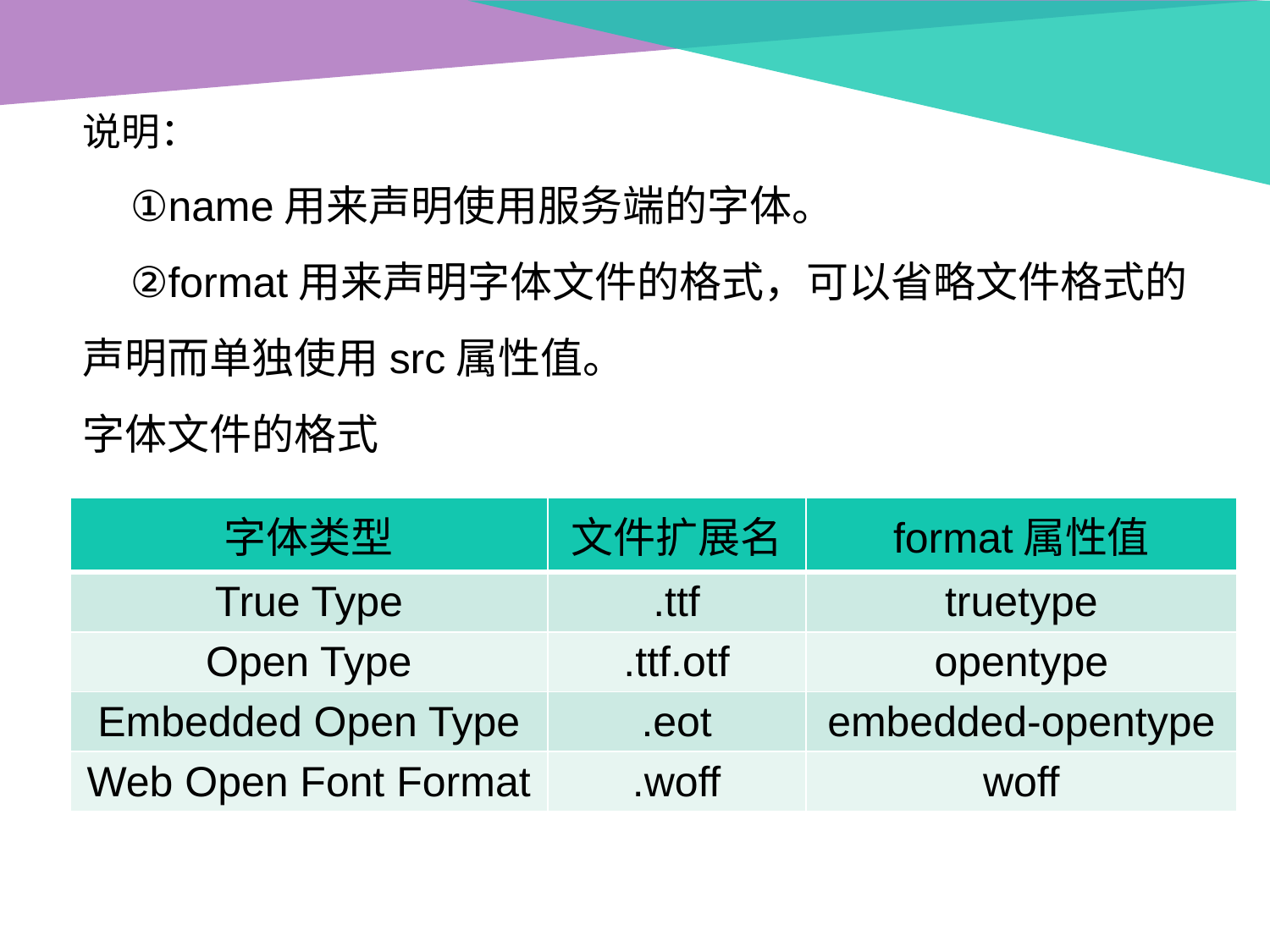

说明：
    ①name用来声明使用服务端的字体。
    ②format用来声明字体文件的格式，可以省略文件格式的声明而单独使用src属性值。
字体文件的格式
| 字体类型 | 文件扩展名 | format属性值 |
| --- | --- | --- |
| True Type | .ttf | truetype |
| Open Type | .ttf.otf | opentype |
| Embedded Open Type | .eot | embedded-opentype |
| Web Open Font Format | .woff | woff |